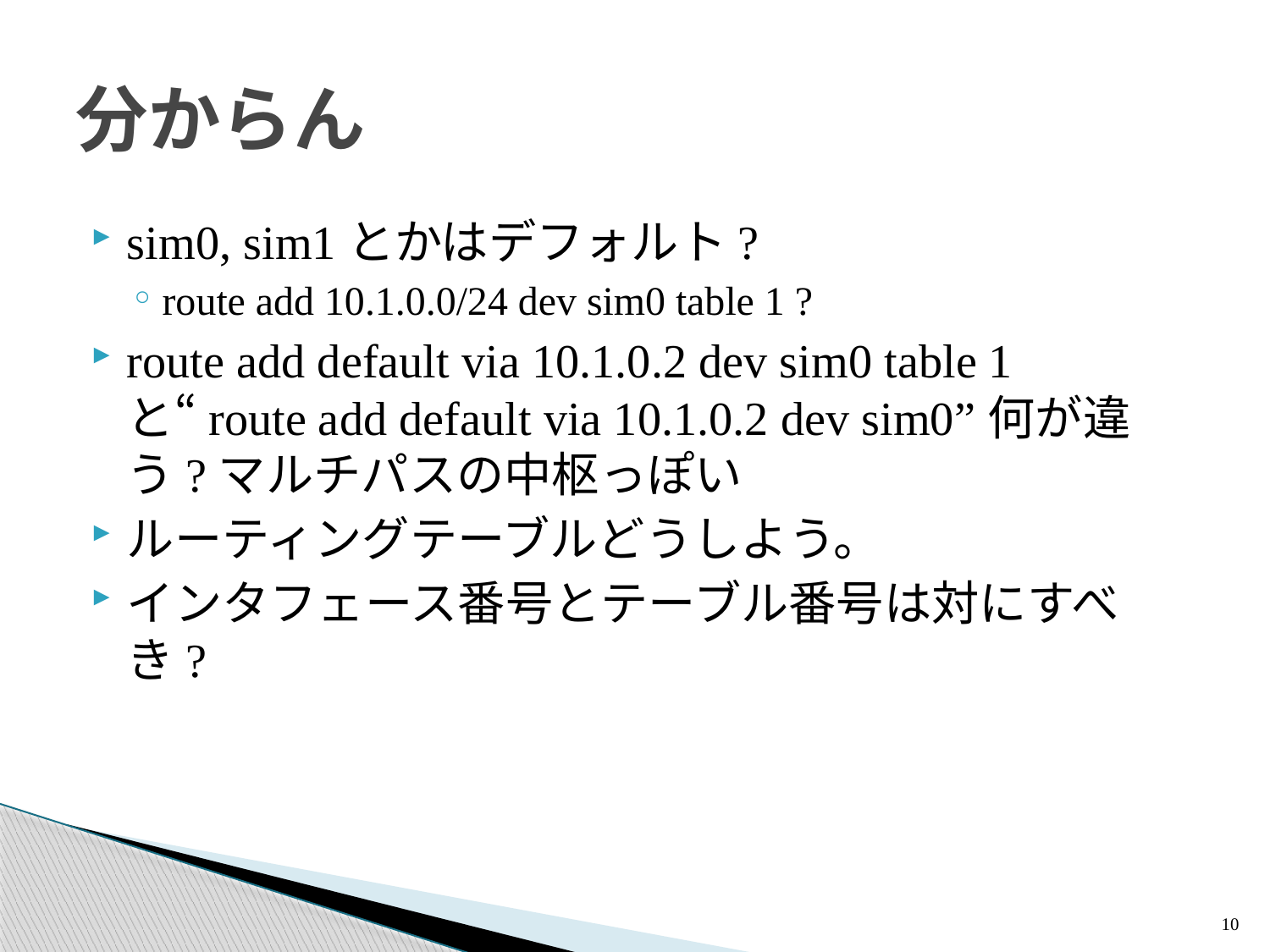

# 分からん
sim0, sim1とかはデフォルト?
route add 10.1.0.0/24 dev sim0 table 1 ?
route add default via 10.1.0.2 dev sim0 table 1と“route add default via 10.1.0.2 dev sim0”何が違う?マルチパスの中枢っぽい
ルーティングテーブルどうしよう。
インタフェース番号とテーブル番号は対にすべき?

10